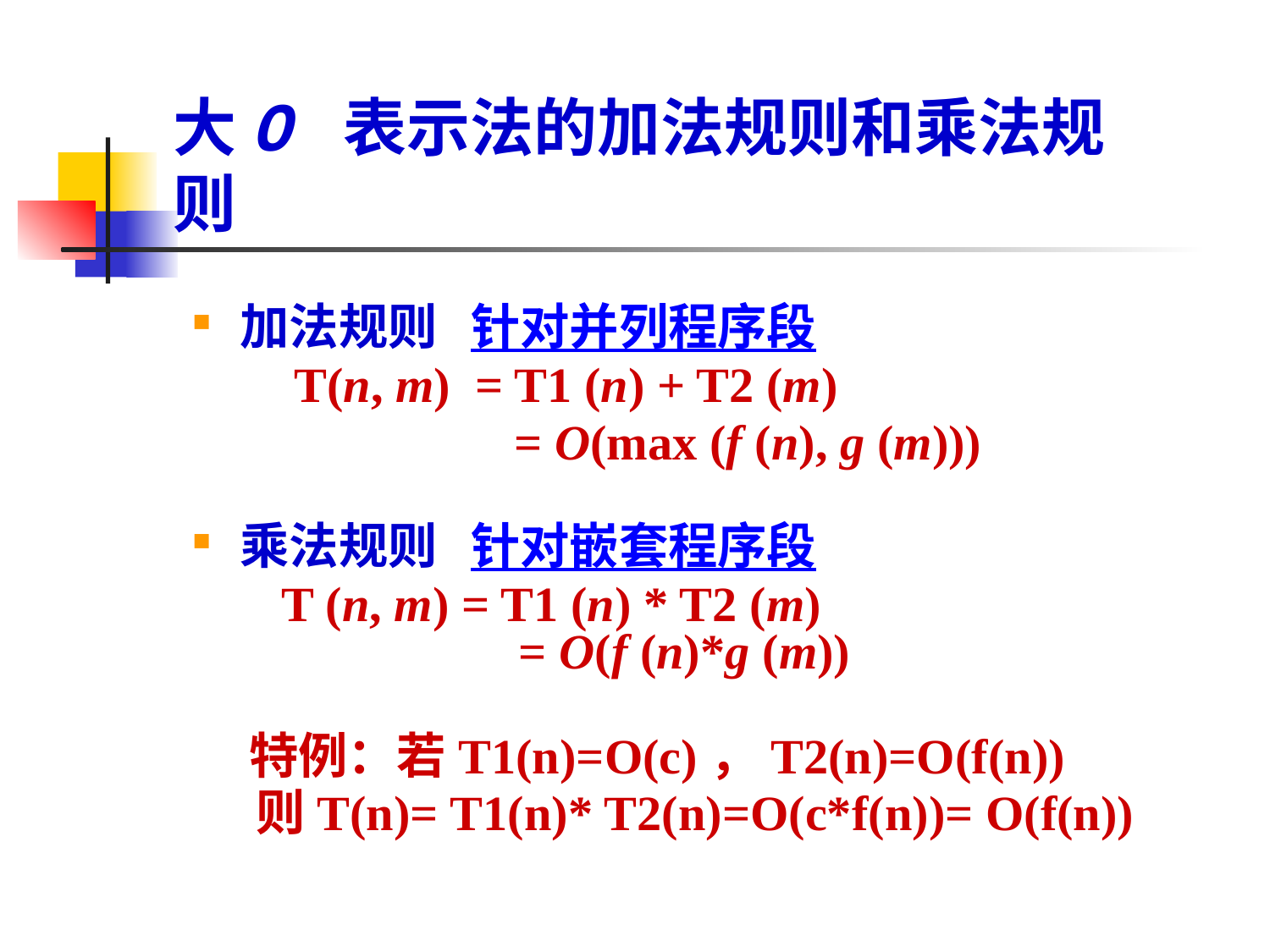

# 大O 表示法的加法规则和乘法规则

加法规则   针对并列程序段
    T(n, m)  = T1 (n) + T2 (m)
  	  	            = O(max (f (n), g (m)))
乘法规则   针对嵌套程序段
   T (n, m) = T1 (n) * T2 (m)
		  = O(f (n)*g (m))
    特例：若T1(n)=O(c)，T2(n)=O(f(n))
则T(n)= T1(n)* T2(n)=O(c*f(n))= O(f(n))